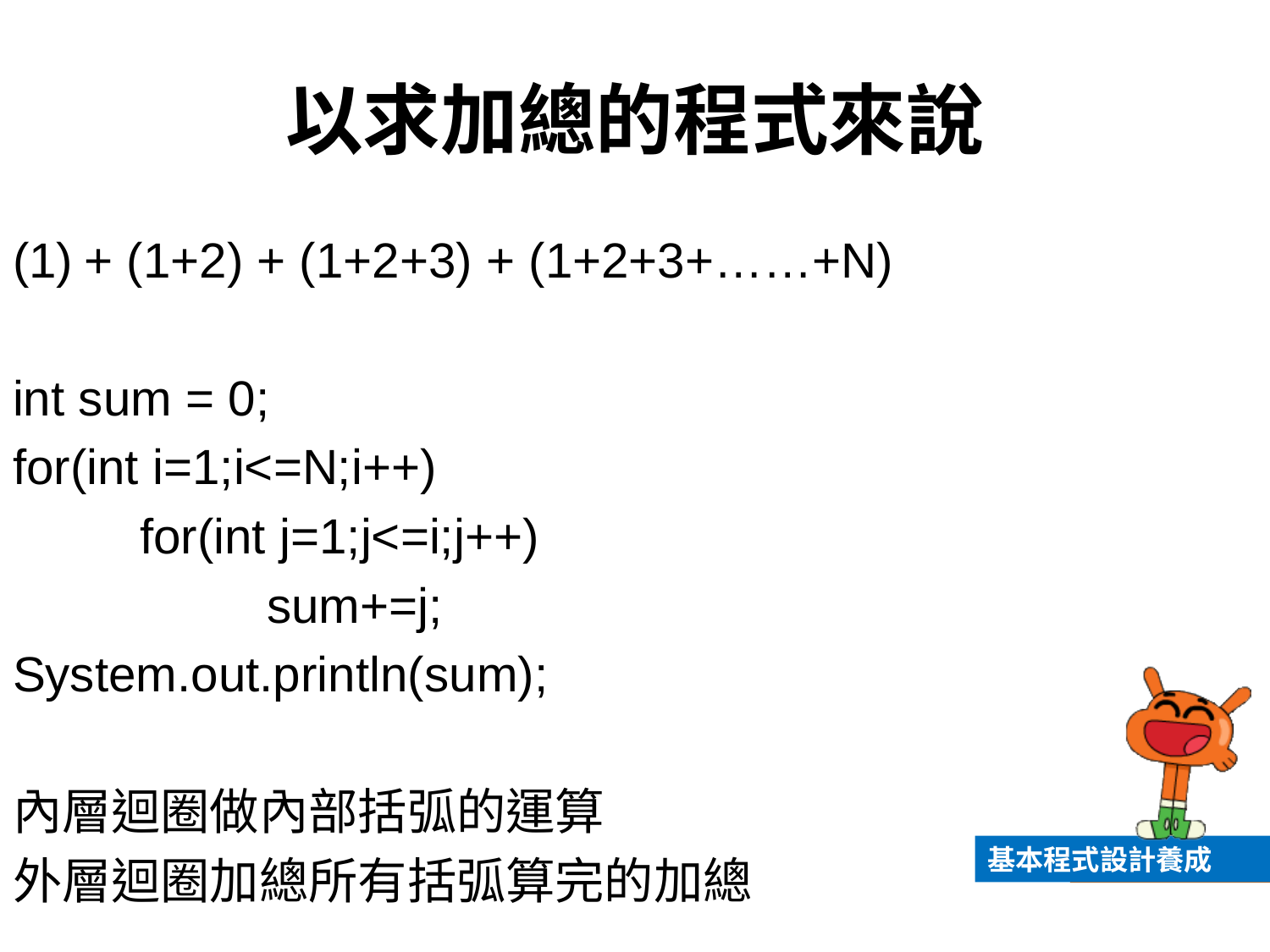

# 以求加總的程式來說
+ (1+2) + (1+2+3) + (1+2+3+……+N)

int sum = 0;
for(int i=1;i<=N;i++)
	for(int j=1;j<=i;j++)
		sum+=j;
System.out.println(sum);

內層迴圈做內部括弧的運算
外層迴圈加總所有括弧算完的加總